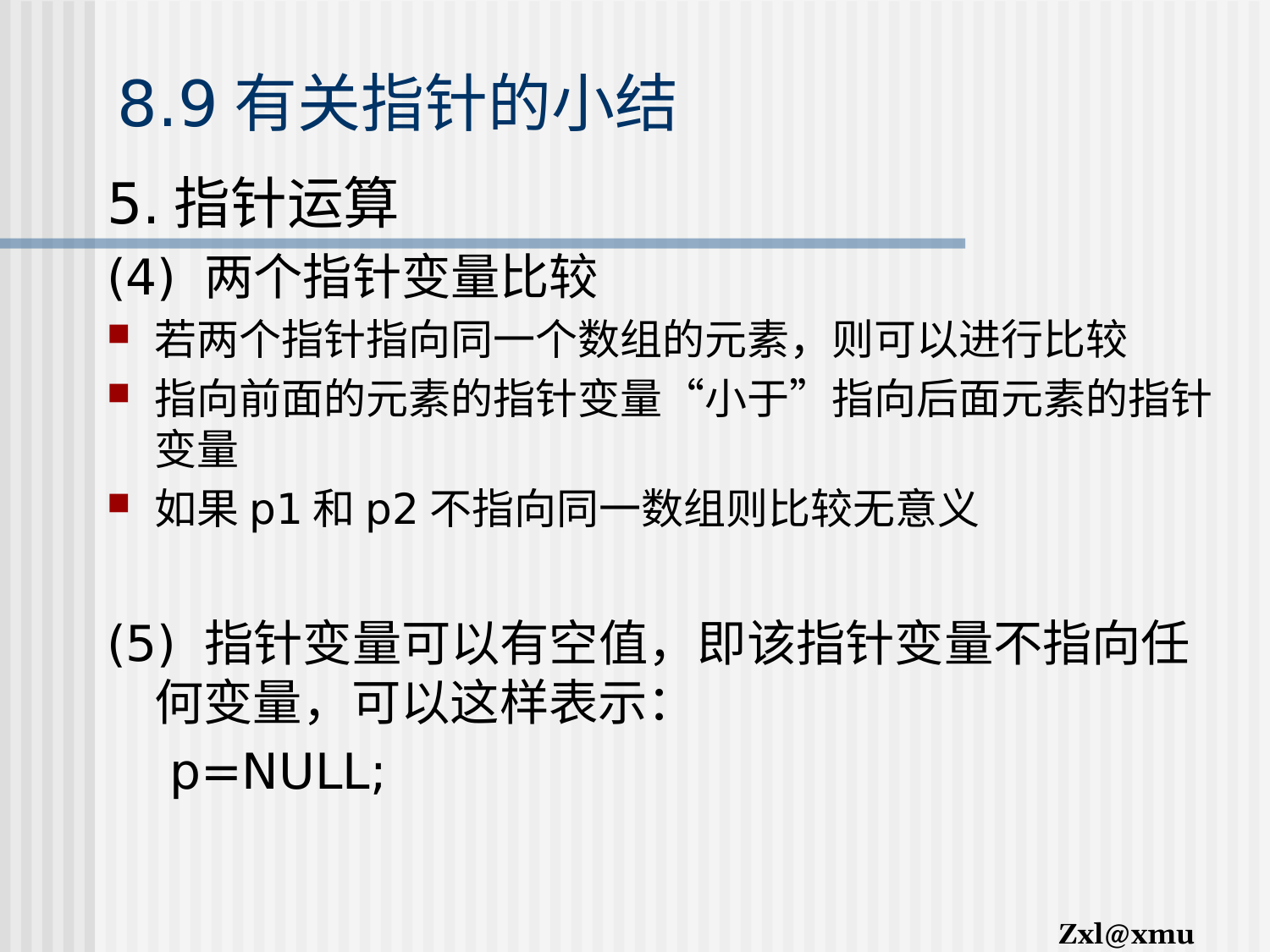

# 8.9有关指针的小结
5.指针运算
(4) 两个指针变量比较
若两个指针指向同一个数组的元素，则可以进行比较
指向前面的元素的指针变量“小于”指向后面元素的指针变量
如果p1和p2不指向同一数组则比较无意义

(5) 指针变量可以有空值，即该指针变量不指向任何变量，可以这样表示：
    p=NULL;